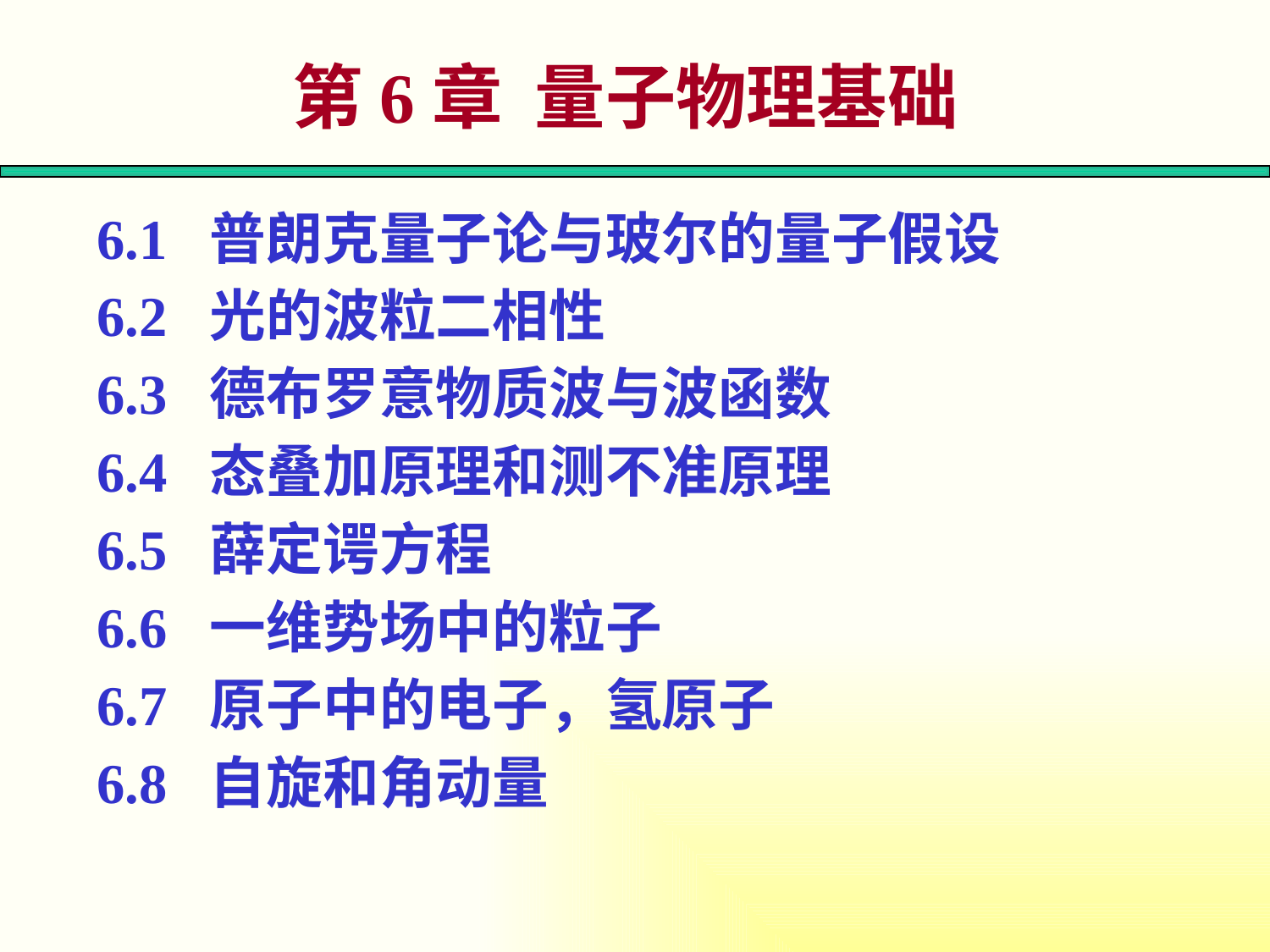

第6章  量子物理基础

6.1  普朗克量子论与玻尔的量子假设           6.2  光的波粒二相性
6.3  德布罗意物质波与波函数
6.4  态叠加原理和测不准原理
6.5  薛定谔方程
6.6  一维势场中的粒子
6.7  原子中的电子，氢原子
6.8  自旋和角动量